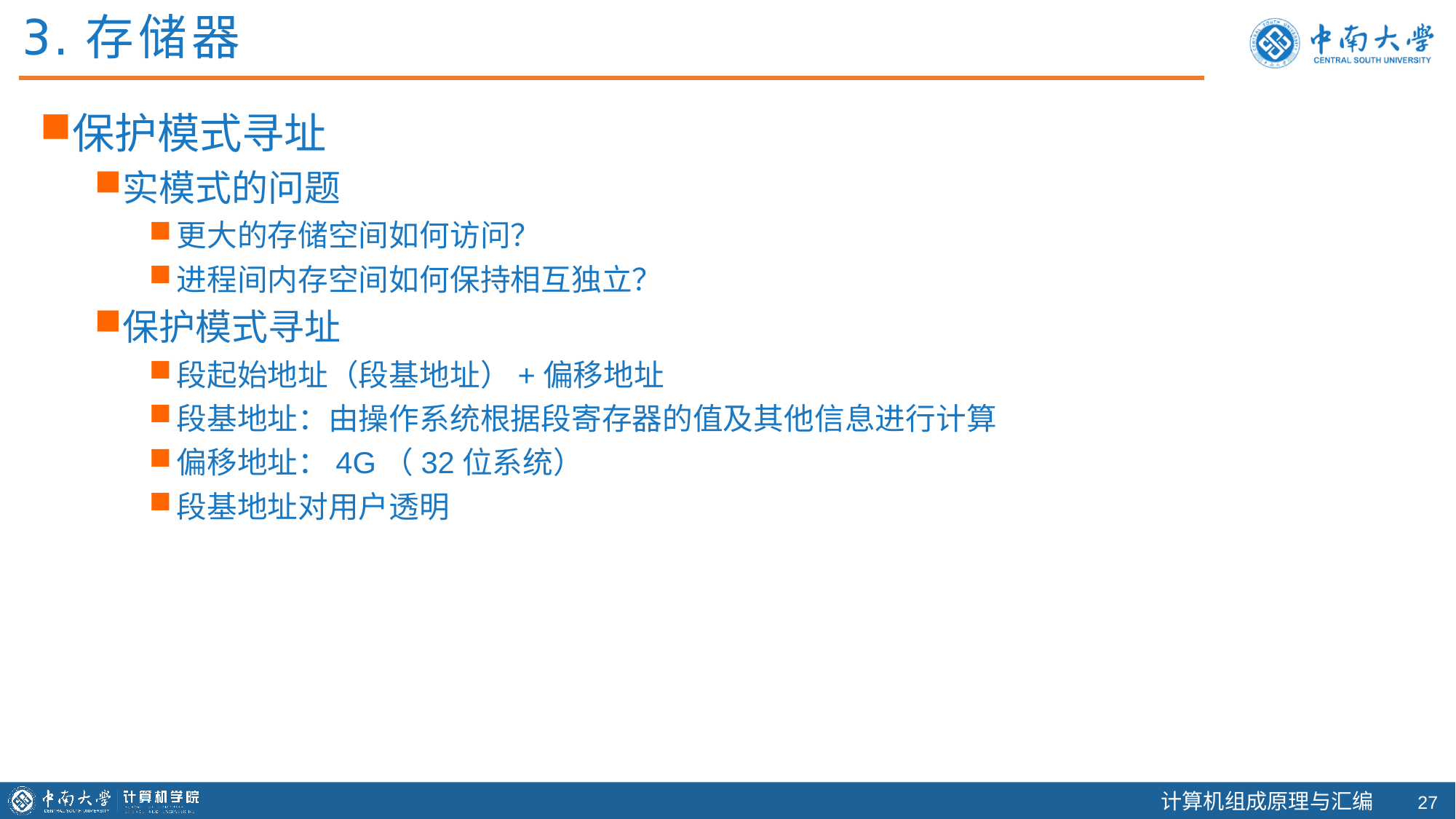

3.存储器
保护模式寻址
实模式的问题
更大的存储空间如何访问？
进程间内存空间如何保持相互独立？
保护模式寻址
段起始地址（段基地址）+偏移地址
段基地址：由操作系统根据段寄存器的值及其他信息进行计算
偏移地址：4G（32位系统）
段基地址对用户透明
27